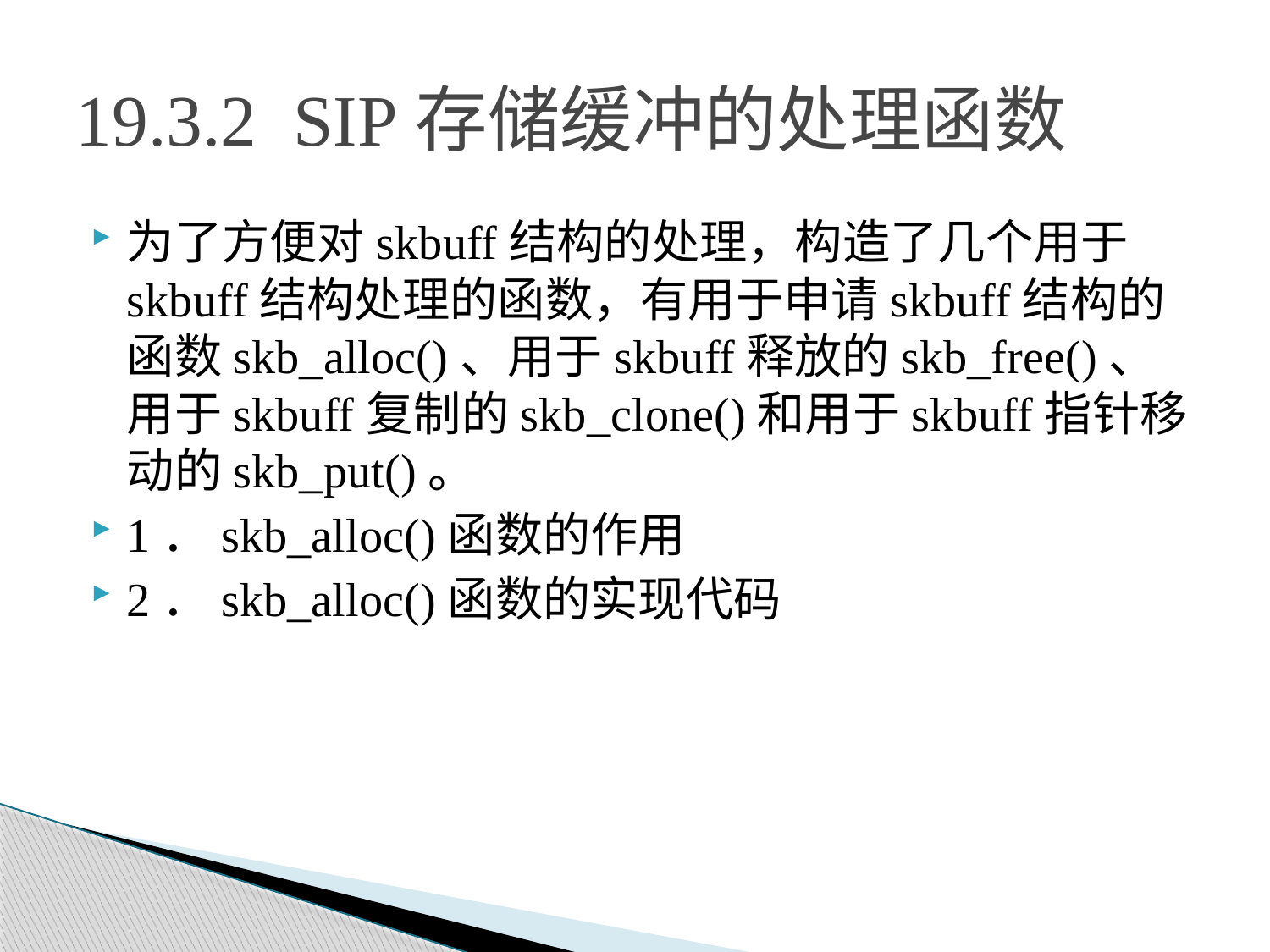

# 19.3.2  SIP存储缓冲的处理函数
为了方便对skbuff结构的处理，构造了几个用于skbuff结构处理的函数，有用于申请skbuff结构的函数skb_alloc()、用于skbuff释放的skb_free()、用于skbuff复制的skb_clone()和用于skbuff指针移动的skb_put()。
1．skb_alloc()函数的作用
2．skb_alloc()函数的实现代码